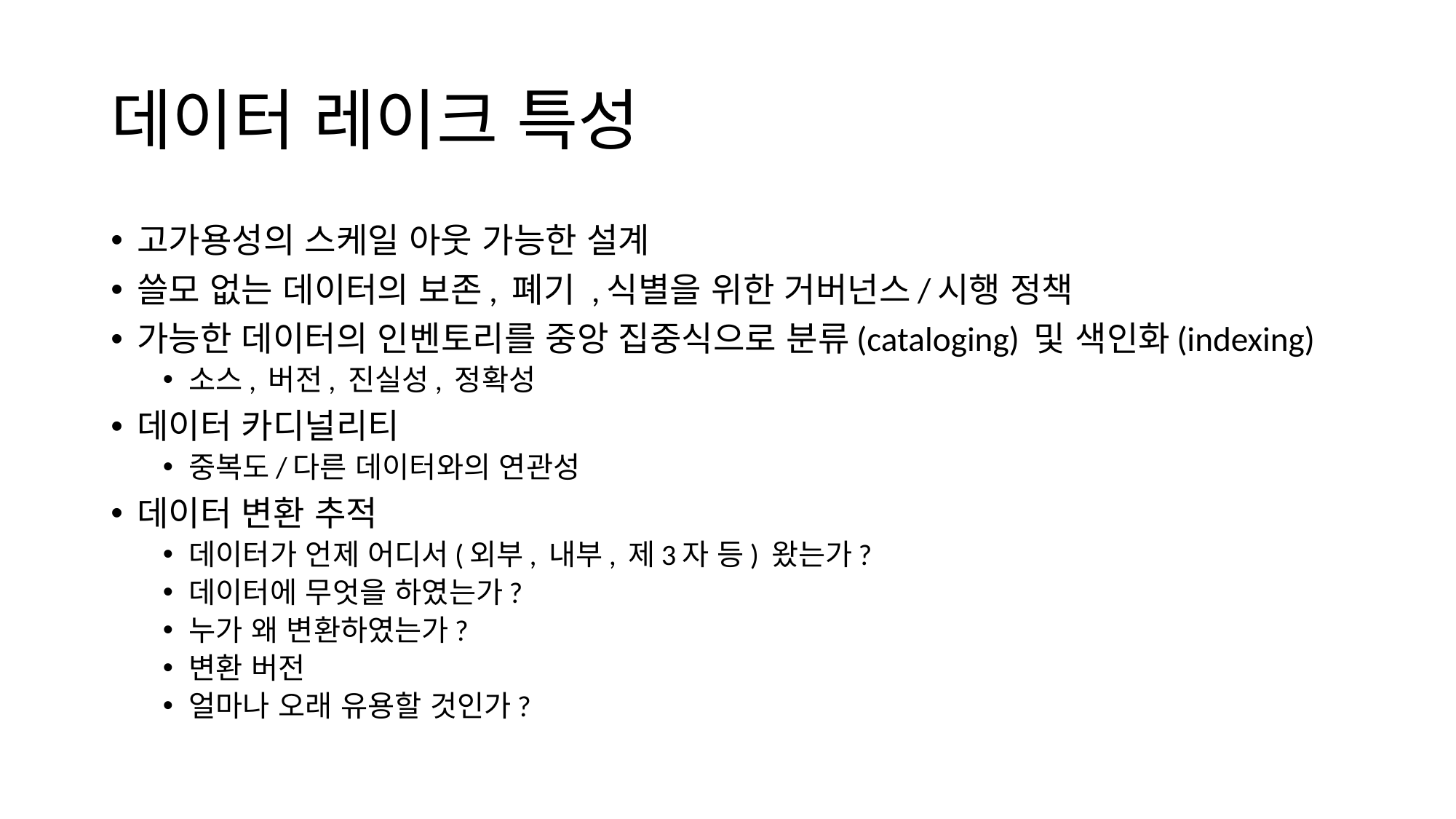

# 데이터 레이크 특성
고가용성의 스케일 아웃 가능한 설계
쓸모 없는 데이터의 보존, 폐기 ,식별을 위한 거버넌스/시행 정책
가능한 데이터의 인벤토리를 중앙 집중식으로 분류(cataloging) 및 색인화(indexing)
소스, 버전, 진실성, 정확성
데이터 카디널리티
중복도/다른 데이터와의 연관성
데이터 변환 추적
데이터가 언제 어디서(외부, 내부, 제3자 등) 왔는가?
데이터에 무엇을 하였는가?
누가 왜 변환하였는가?
변환 버전
얼마나 오래 유용할 것인가?